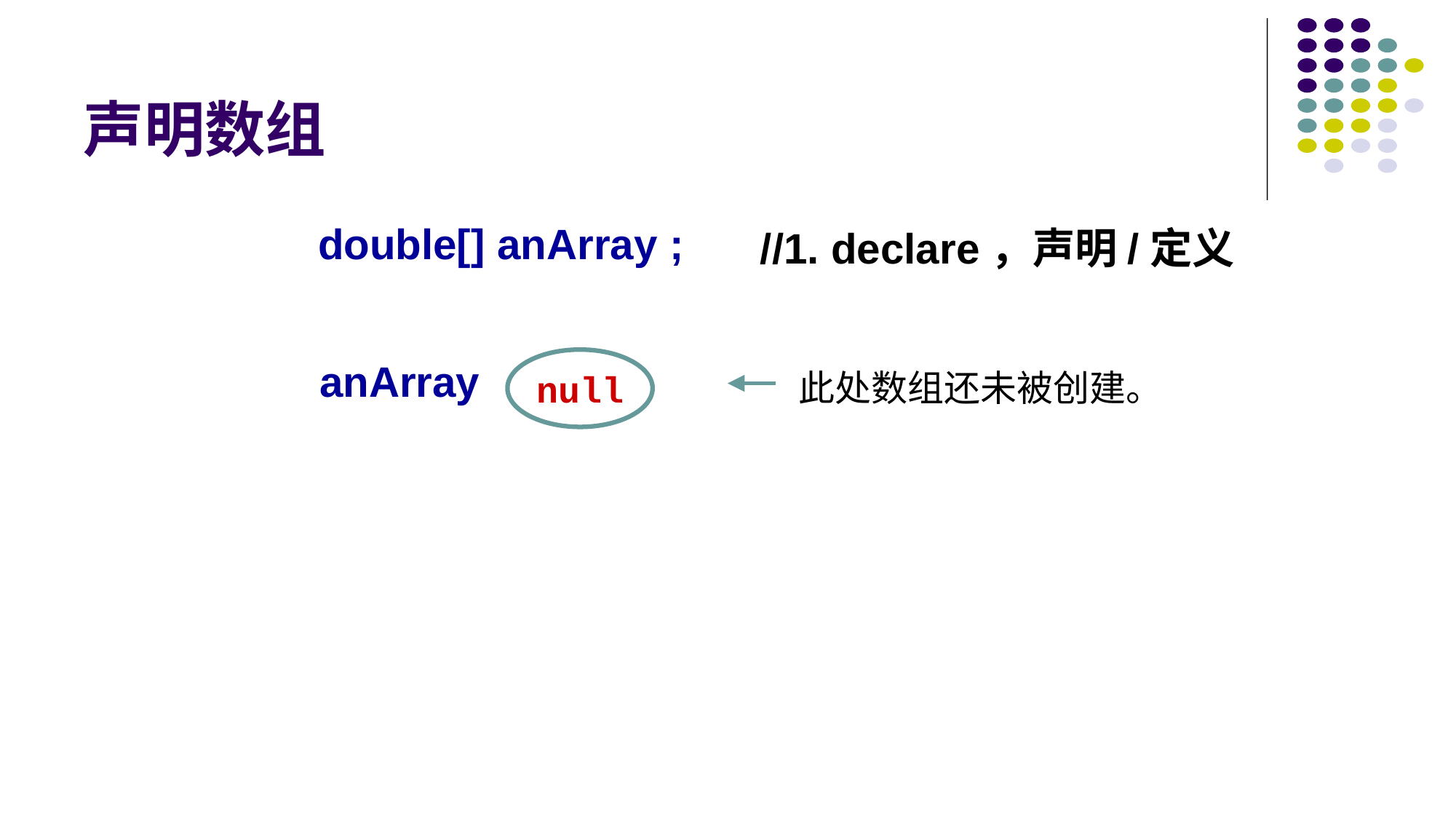

# 声明数组
      double[] anArray ;

//1. declare，声明/定义
anArray
null
此处数组还未被创建。

58